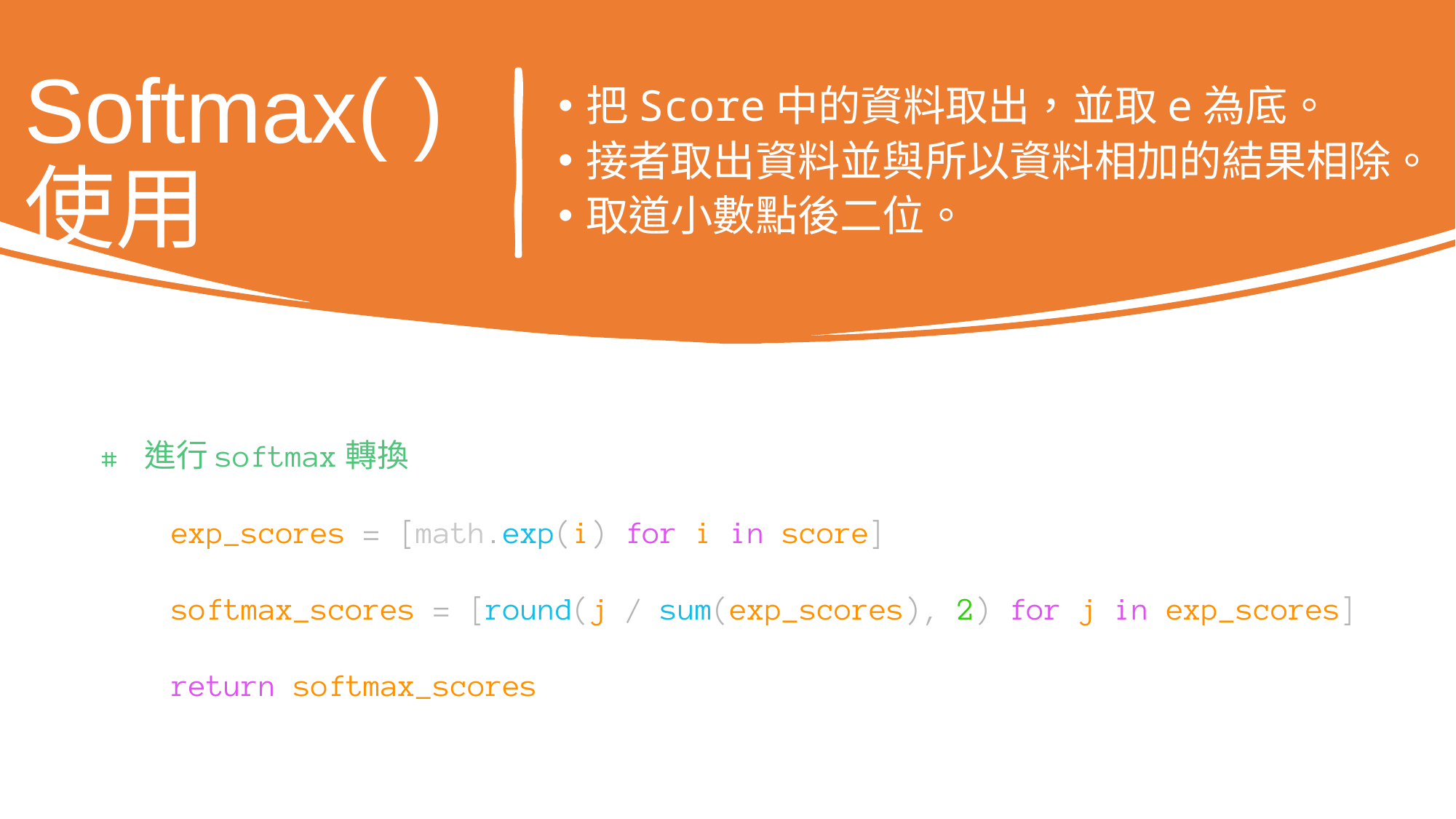

# Softmax( )使用
把Score中的資料取出，並取e為底。
接者取出資料並與所以資料相加的結果相除。
取道小數點後二位。

# 進行softmax轉換

    exp_scores = [math.exp(i) for i in score]

    softmax_scores = [round(j / sum(exp_scores), 2) for j in exp_scores]

    return softmax_scores